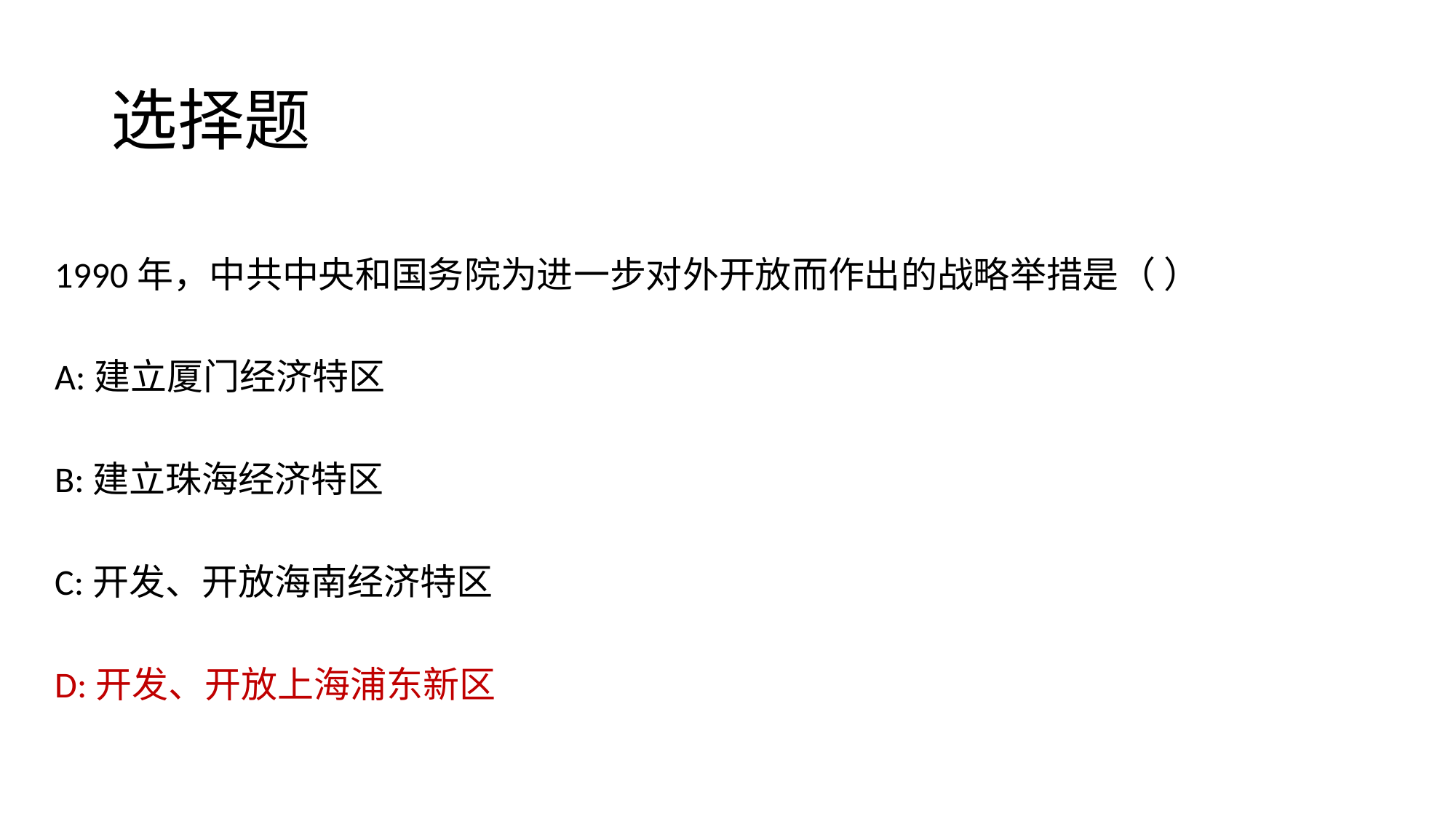

# 选择题
1990年，中共中央和国务院为进一步对外开放而作出的战略举措是（ ）
A:建立厦门经济特区
B:建立珠海经济特区
C:开发、开放海南经济特区
D:开发、开放上海浦东新区